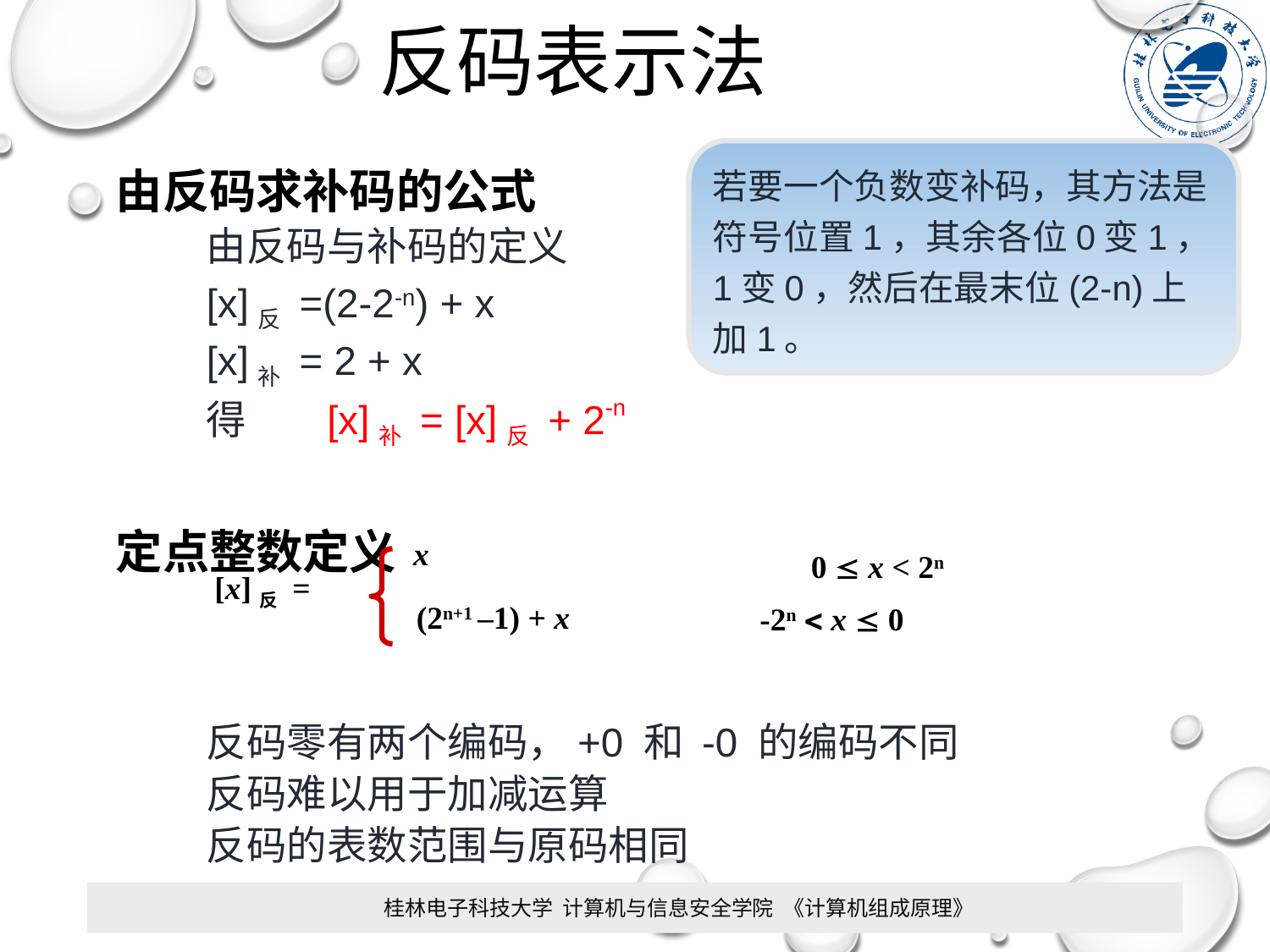

# 反码表示法
若要一个负数变补码，其方法是符号位置1，其余各位0变1，1变0，然后在最末位(2-n)上加1。
由反码求补码的公式
由反码与补码的定义
	[x]反 =(2-2-n) + x
	[x]补 = 2 + x
得	[x]补 = [x]反 + 2-n

定点整数定义

反码零有两个编码，+0 和 -0 的编码不同
反码难以用于加减运算
反码的表数范围与原码相同
 x
0 ≤ x < 2n

[x]反 =
 (2n+1 –1) + x
  -2n < x ≤ 0
桂林电子科技大学  计算机与信息安全学院  《计算机组成原理》

21